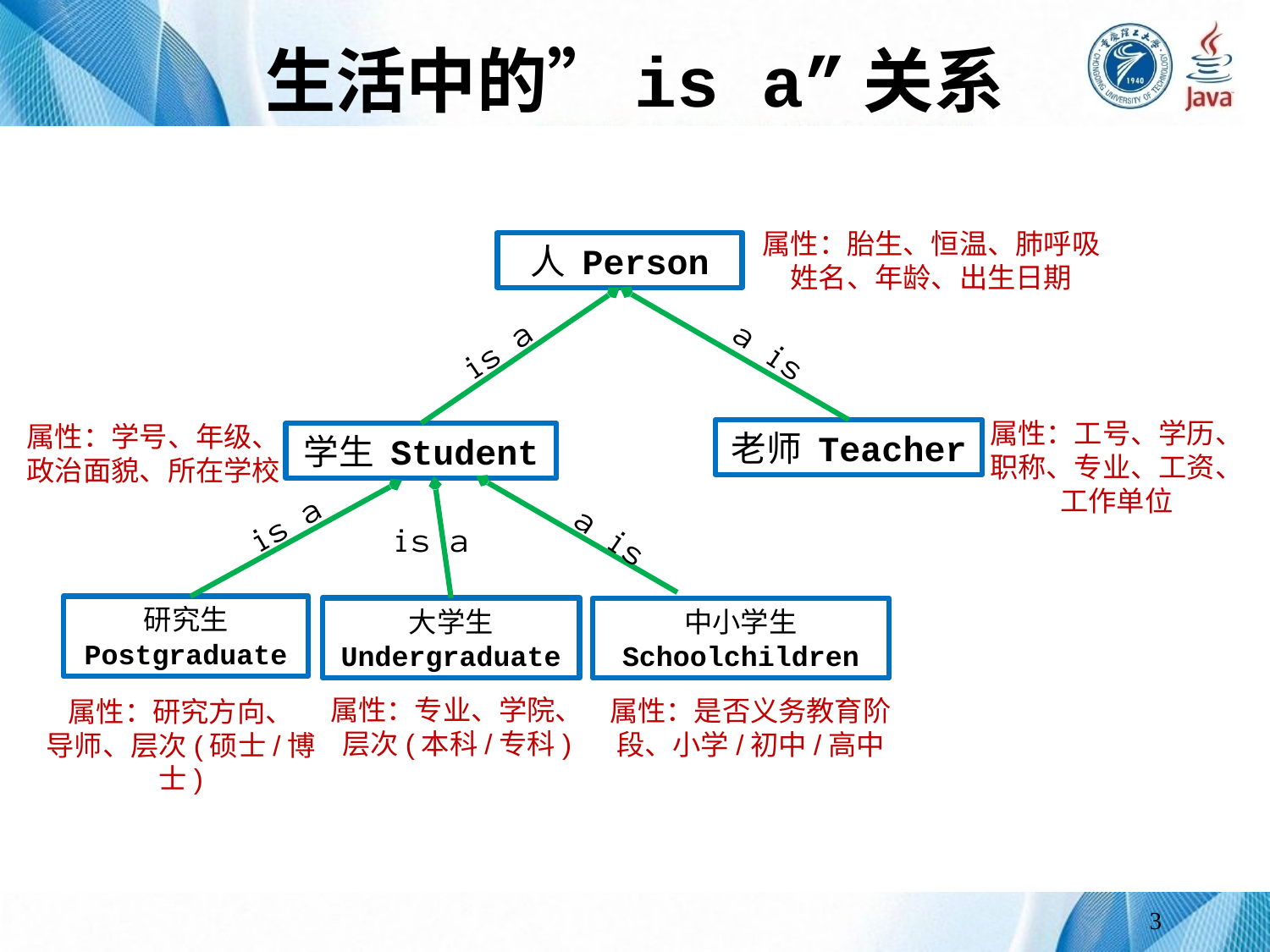

# 生活中的”is a”关系
属性：胎生、恒温、肺呼吸
姓名、年龄、出生日期
人 Person
is a
a is
属性：工号、学历、职称、专业、工资、
工作单位
属性：学号、年级、政治面貌、所在学校
老师 Teacher
学生 Student

is a
a is
is a
研究生
Postgraduate
大学生
Undergraduate
中小学生
Schoolchildren
属性：专业、学院、层次(本科/专科)
属性：是否义务教育阶段、小学/初中/高中
属性：研究方向、
导师、层次(硕士/博士)
3